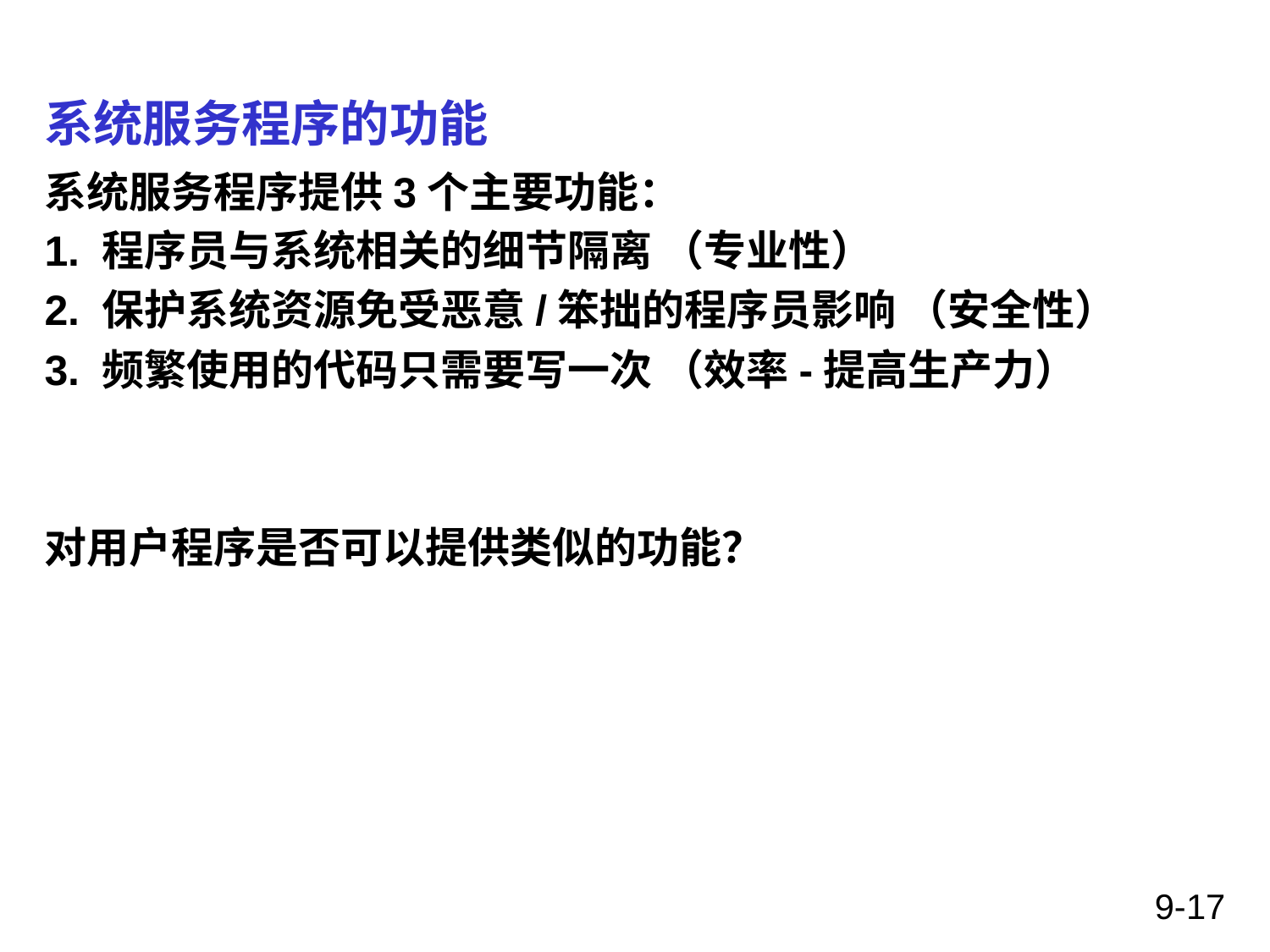

# 系统服务程序的功能
系统服务程序提供3个主要功能：
1. 程序员与系统相关的细节隔离 （专业性）
2. 保护系统资源免受恶意/笨拙的程序员影响 （安全性）
3. 频繁使用的代码只需要写一次 （效率-提高生产力）

对用户程序是否可以提供类似的功能？
9-17